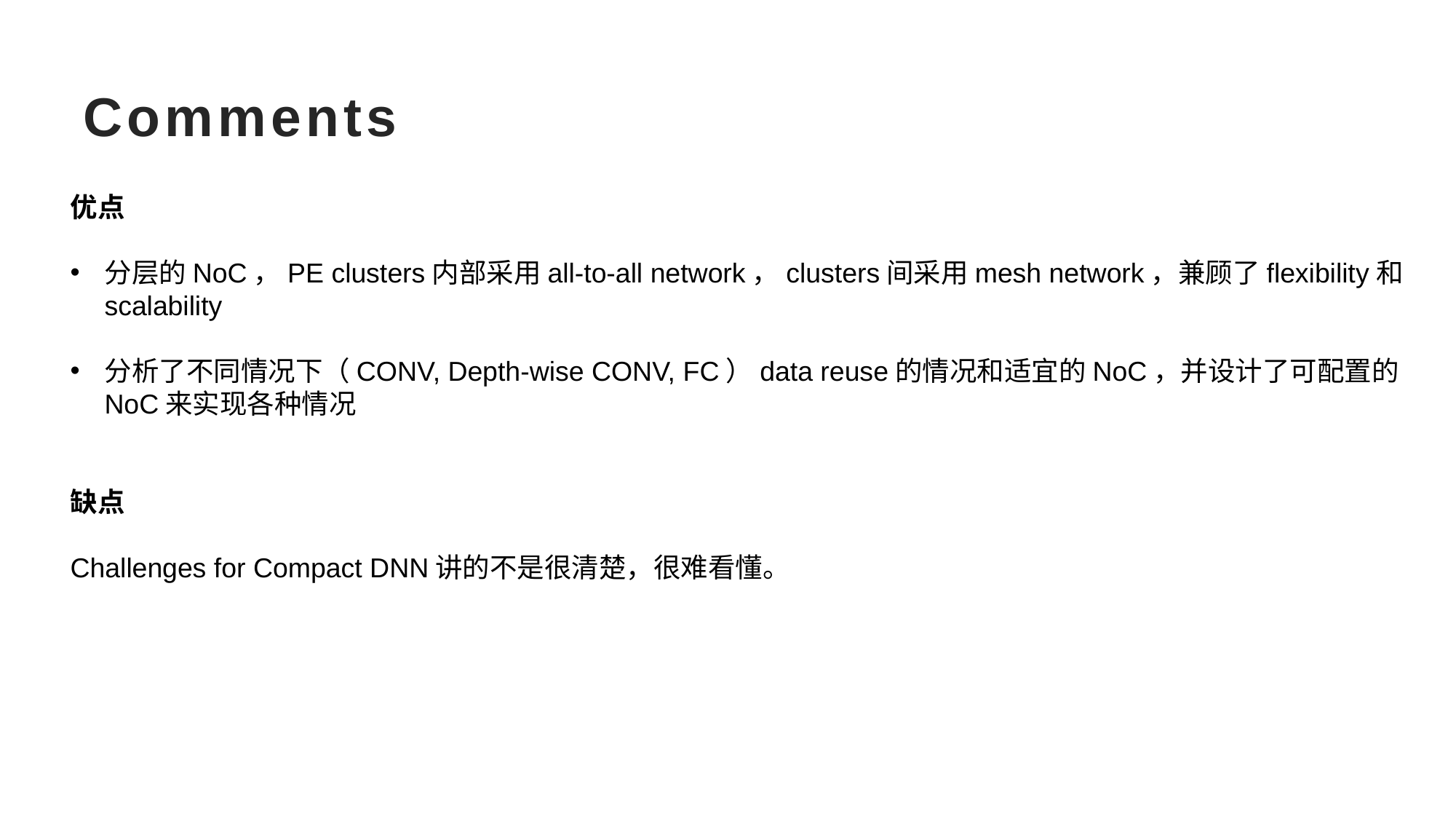

# Comments
优点

分层的NoC，PE clusters内部采用all-to-all network，clusters间采用mesh network，兼顾了flexibility和scalability

分析了不同情况下（CONV, Depth-wise CONV, FC）data reuse的情况和适宜的NoC，并设计了可配置的NoC来实现各种情况

缺点

Challenges for Compact DNN讲的不是很清楚，很难看懂。